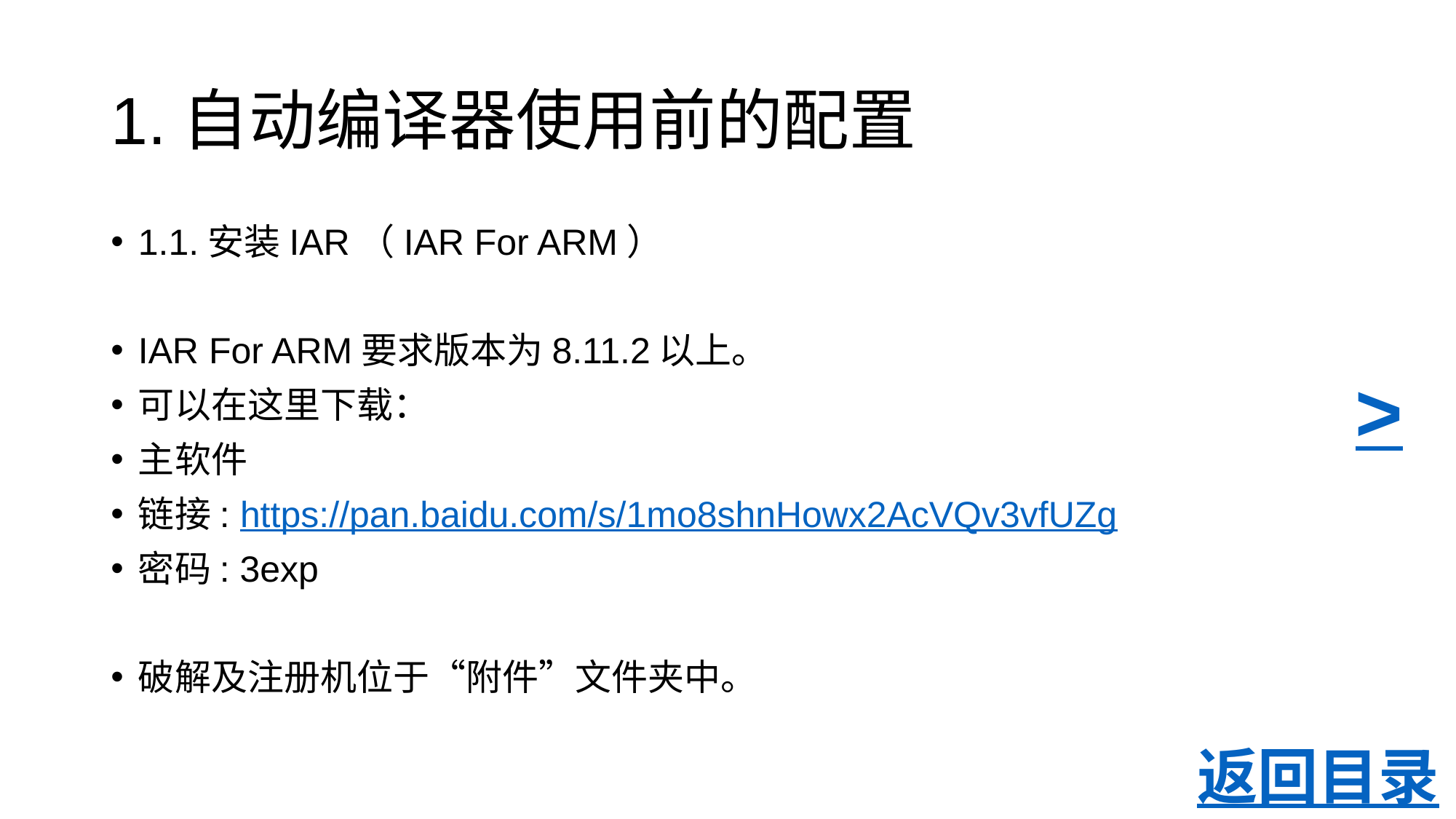

# 1.自动编译器使用前的配置
1.1.安装IAR（IAR For ARM）

IAR For ARM要求版本为8.11.2以上。
可以在这里下载：
主软件
链接: https://pan.baidu.com/s/1mo8shnHowx2AcVQv3vfUZg
密码: 3exp

破解及注册机位于“附件”文件夹中。
>
返回目录